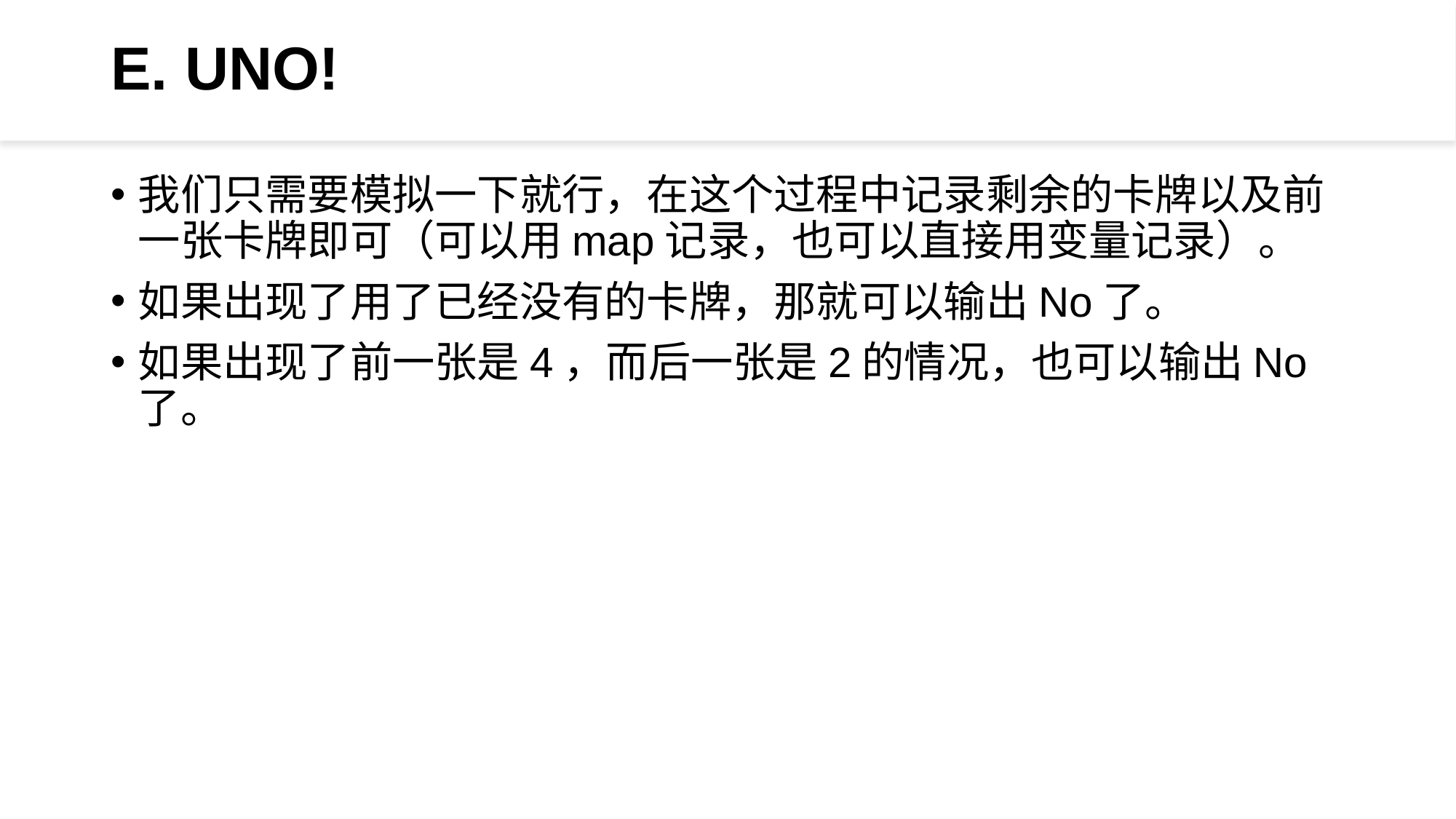

# E. UNO!
我们只需要模拟一下就行，在这个过程中记录剩余的卡牌以及前一张卡牌即可（可以用map记录，也可以直接用变量记录）。
如果出现了用了已经没有的卡牌，那就可以输出No了。
如果出现了前一张是4，而后一张是2的情况，也可以输出No了。